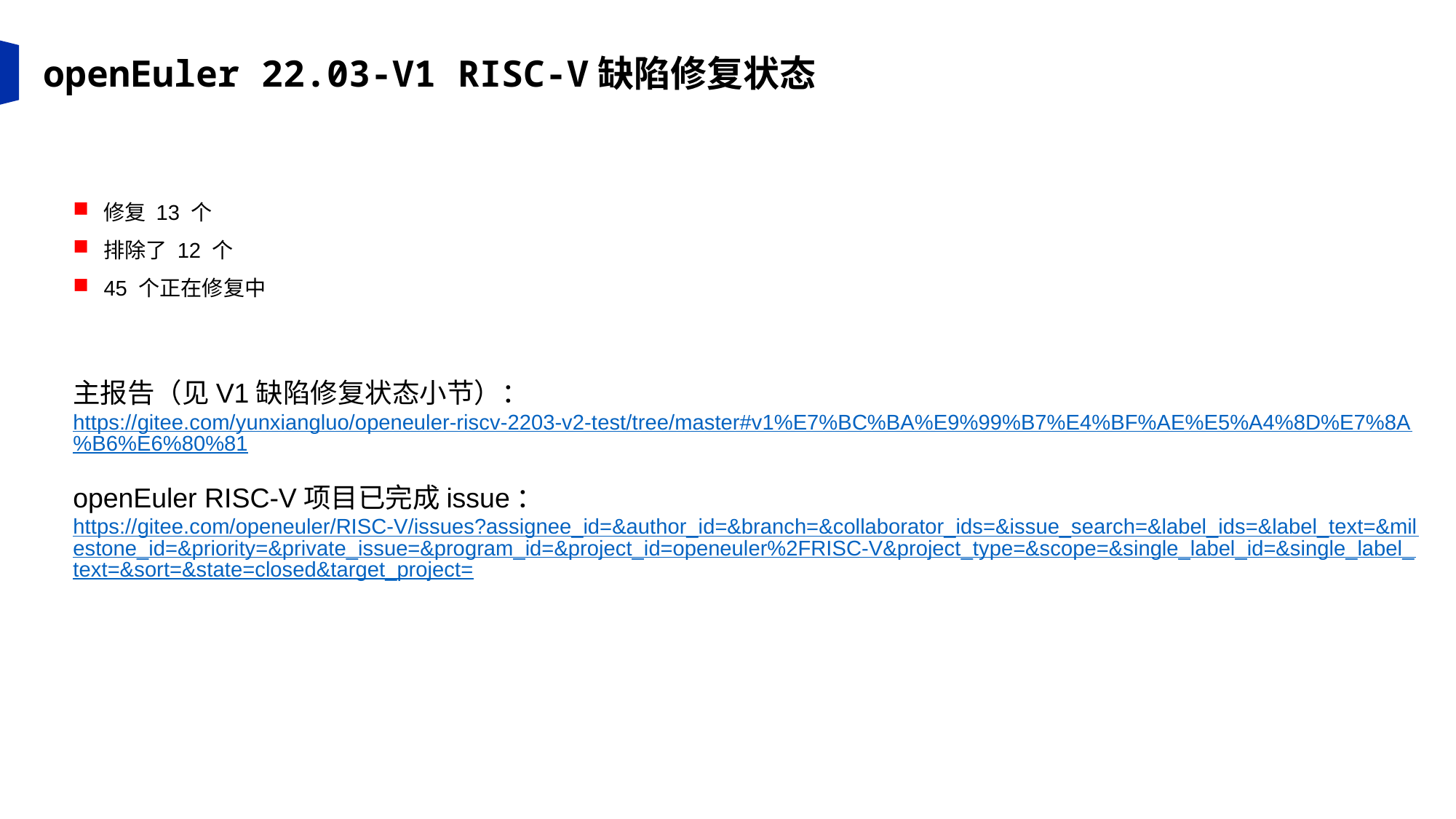

openEuler 22.03-V1 RISC-V缺陷修复状态

修复 13 个
排除了 12 个
45 个正在修复中
主报告（见V1缺陷修复状态小节）：https://gitee.com/yunxiangluo/openeuler-riscv-2203-v2-test/tree/master#v1%E7%BC%BA%E9%99%B7%E4%BF%AE%E5%A4%8D%E7%8A%B6%E6%80%81
openEuler RISC-V项目已完成issue：https://gitee.com/openeuler/RISC-V/issues?assignee_id=&author_id=&branch=&collaborator_ids=&issue_search=&label_ids=&label_text=&milestone_id=&priority=&private_issue=&program_id=&project_id=openeuler%2FRISC-V&project_type=&scope=&single_label_id=&single_label_text=&sort=&state=closed&target_project=